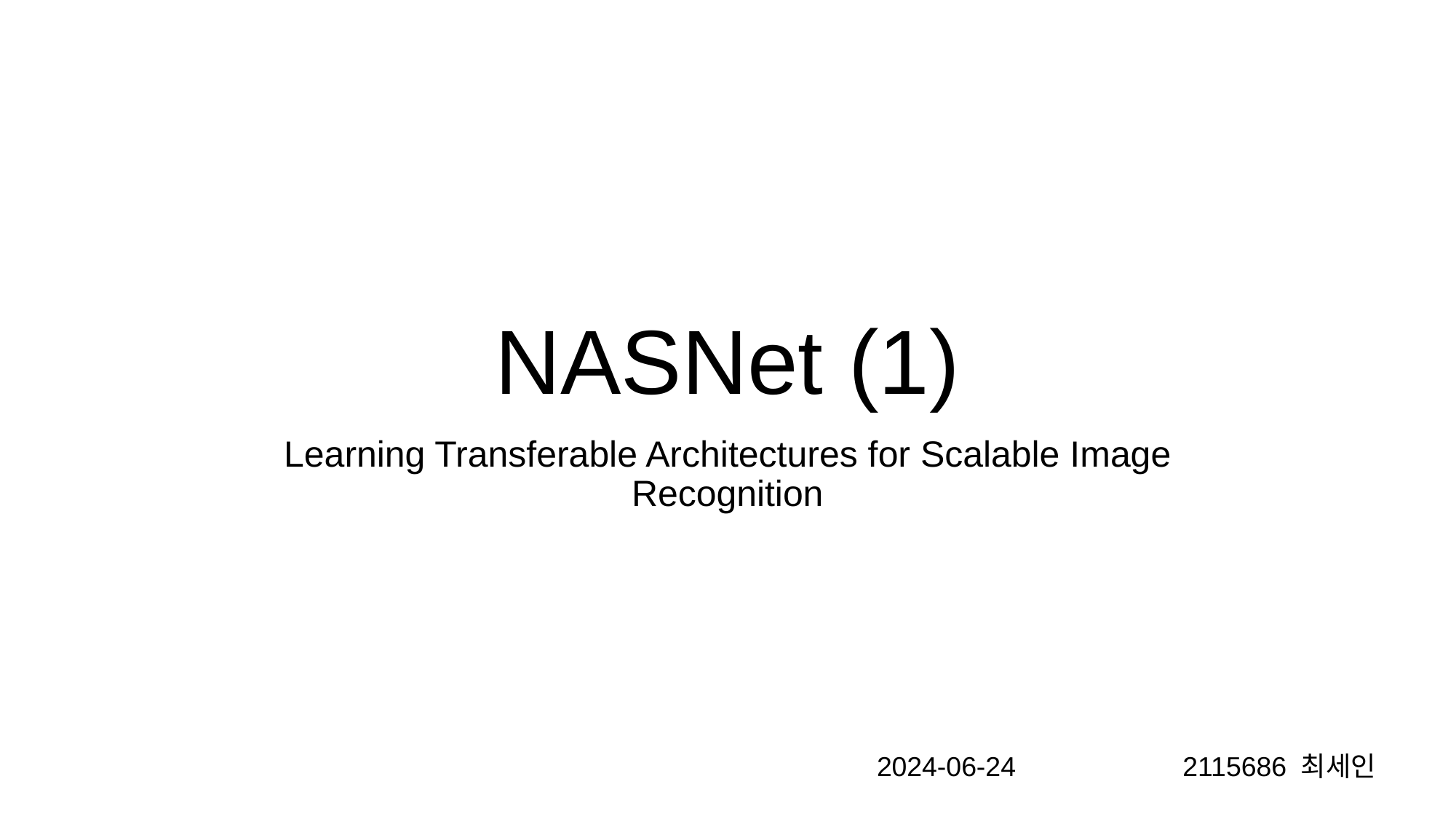

# NASNet (1)
Learning Transferable Architectures for Scalable Image Recognition
2024-06-24
2115686 최세인